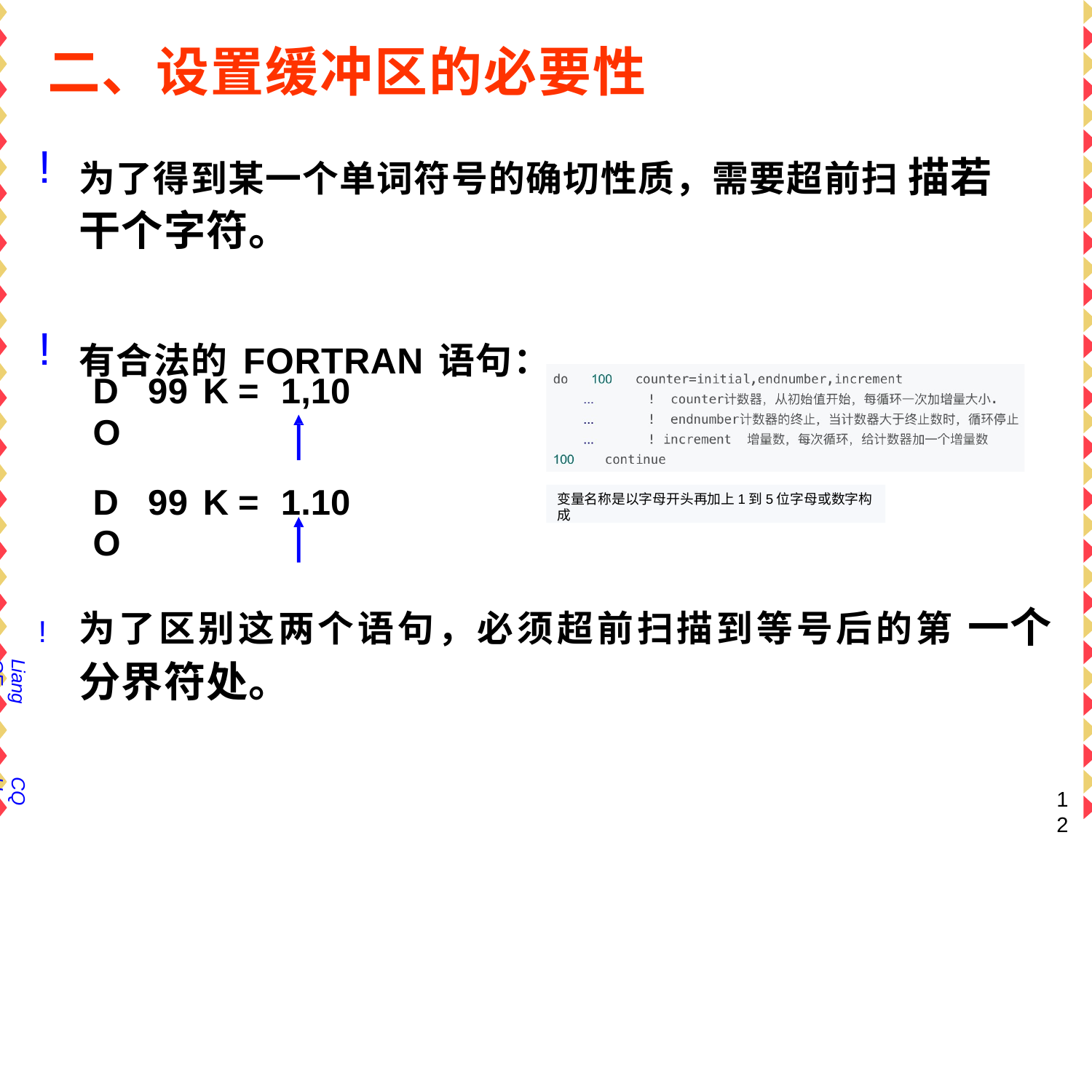

# 二、设置缓冲区的必要性
为了得到某一个单词符号的确切性质，需要超前扫 描若干个字符。

有合法的FORTRAN语句：

| DO | 99 | K | = | 1,10 |
| --- | --- | --- | --- | --- |
| DO | 99 | K | = | 1.10 |

变量名称是以字母开头再加上1到5位字母或数字构成

!	为了区别这两个语句，必须超前扫描到等号后的第 一个分界符处。
Liang GE
CQU
12